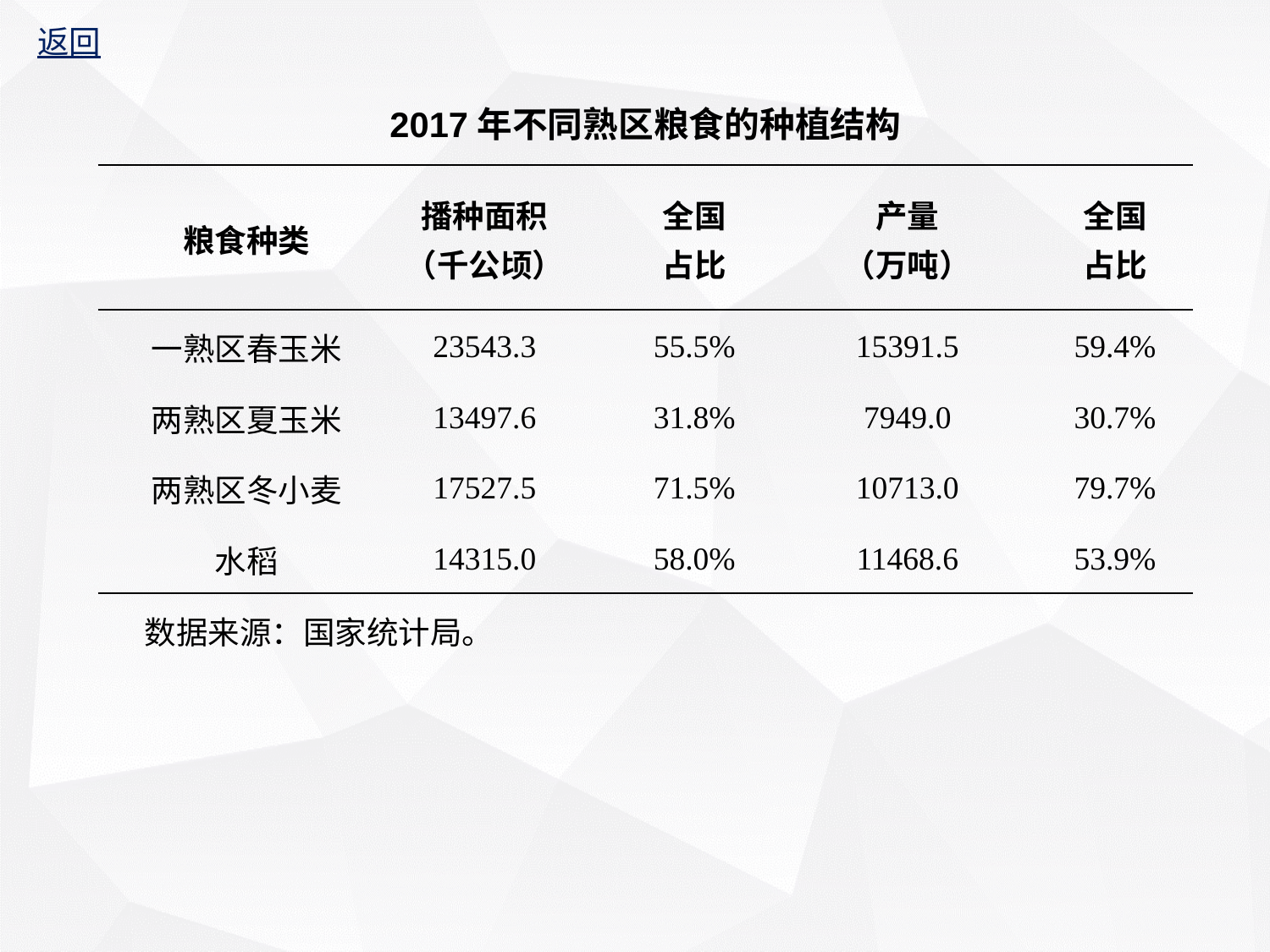

返回
2017年不同熟区粮食的种植结构
| 粮食种类 | 播种面积 （千公顷） | 全国 占比 | 产量 （万吨） | 全国 占比 |
| --- | --- | --- | --- | --- |
| 一熟区春玉米 | 23543.3 | 55.5% | 15391.5 | 59.4% |
| 两熟区夏玉米 | 13497.6 | 31.8% | 7949.0 | 30.7% |
| 两熟区冬小麦 | 17527.5 | 71.5% | 10713.0 | 79.7% |
| 水稻 | 14315.0 | 58.0% | 11468.6 | 53.9% |
| 数据来源：国家统计局。 |  |  |  |  |